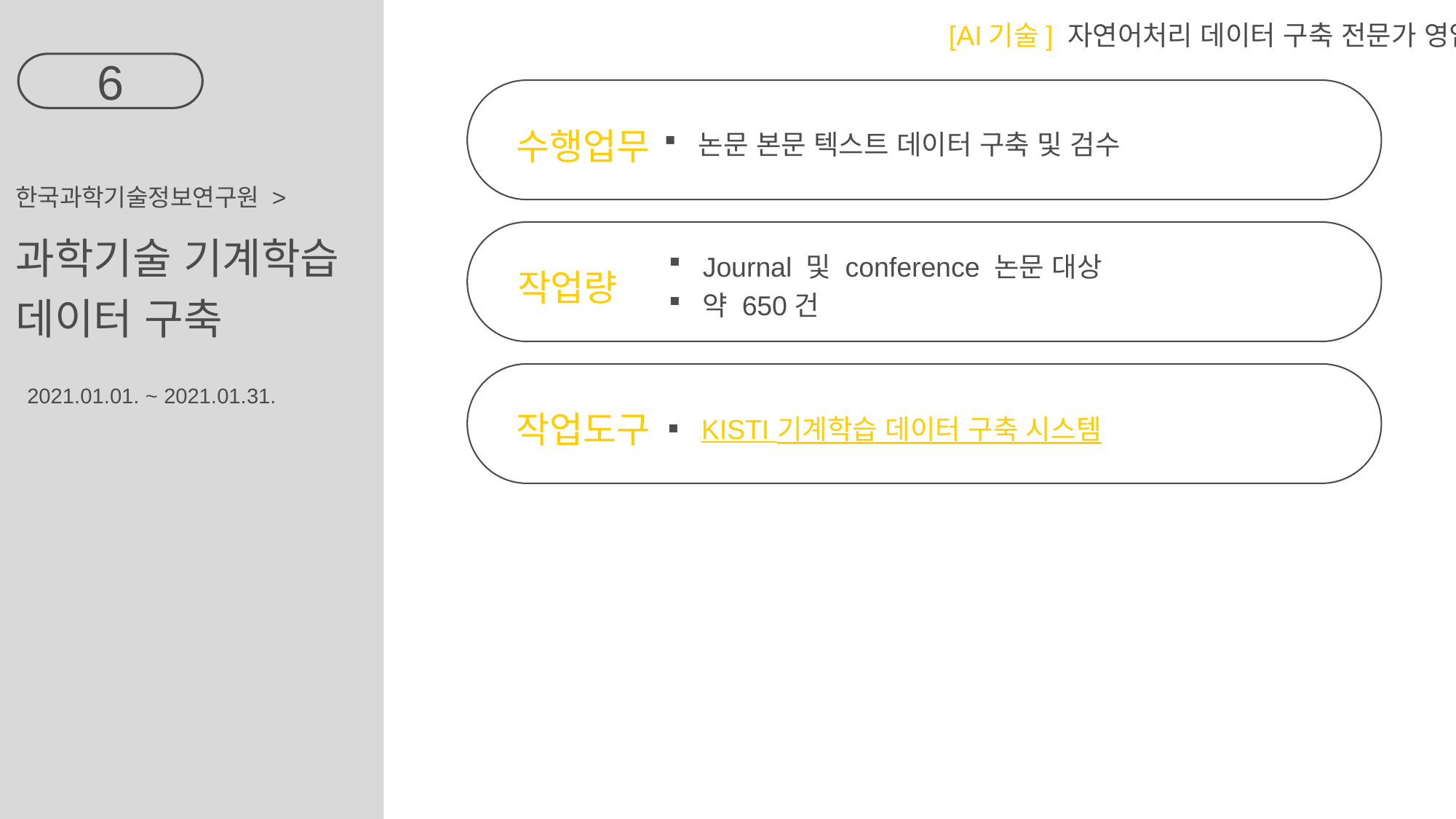

6

수행업무
논문 본문 텍스트 데이터 구축 및 검수

Journal 및 conference 논문 대상
약 650건
작업량

작업도구
KISTI 기계학습 데이터 구축 시스템
한국과학기술정보연구원 >
과학기술 기계학습
데이터 구축
2021.01.01. ~ 2021.01.31.